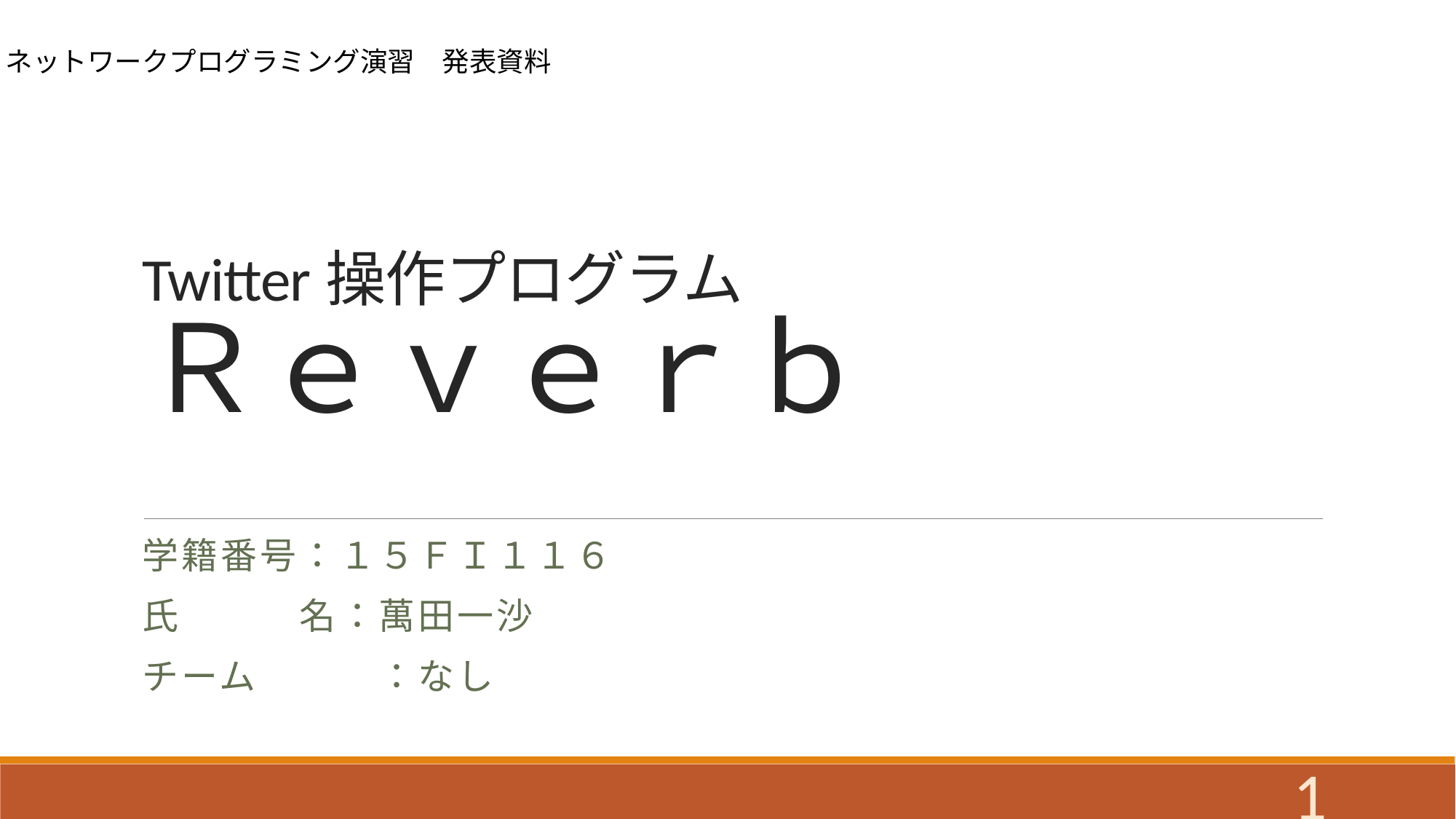

# Twitter操作プログラム Ｒｅｖｅｒｂ
学籍番号：１５ＦＩ１１６
氏　　　名：萬田一沙
　　　　　　：なし
チーム
1